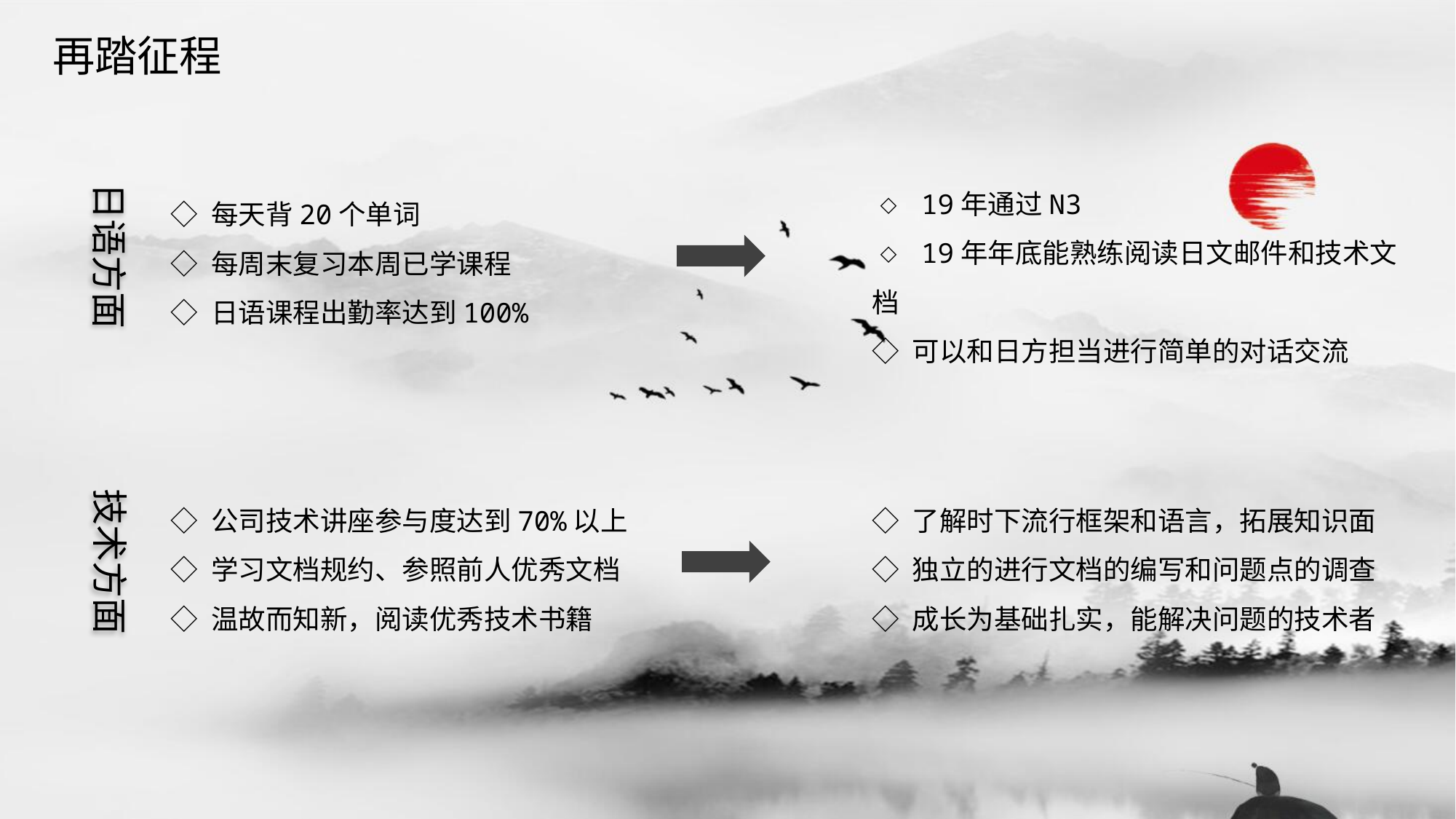

再踏征程
日语方面
◇ 19年通过N3
◇ 19年年底能熟练阅读日文邮件和技术文档
◇ 可以和日方担当进行简单的对话交流
◇ 每天背20个单词
◇ 每周末复习本周已学课程
◇ 日语课程出勤率达到100%

技术方面
◇ 公司技术讲座参与度达到70%以上
◇ 学习文档规约、参照前人优秀文档
◇ 温故而知新，阅读优秀技术书籍
◇ 了解时下流行框架和语言，拓展知识面
◇ 独立的进行文档的编写和问题点的调查
◇ 成长为基础扎实，能解决问题的技术者